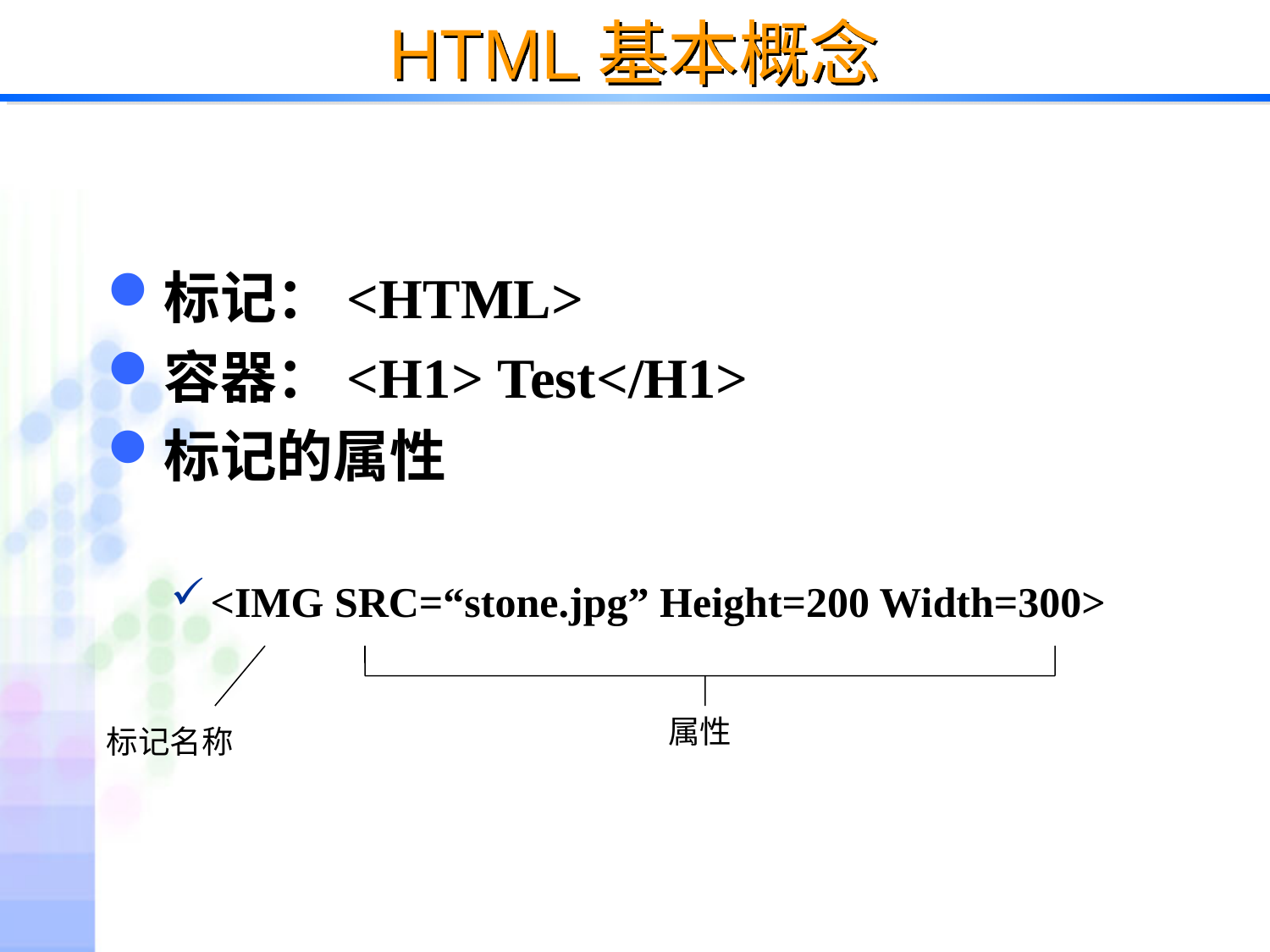

# HTML基本概念
标记：<HTML>
容器：<H1> Test</H1>
标记的属性

<IMG SRC=“stone.jpg” Height=200 Width=300>

属性
标记名称